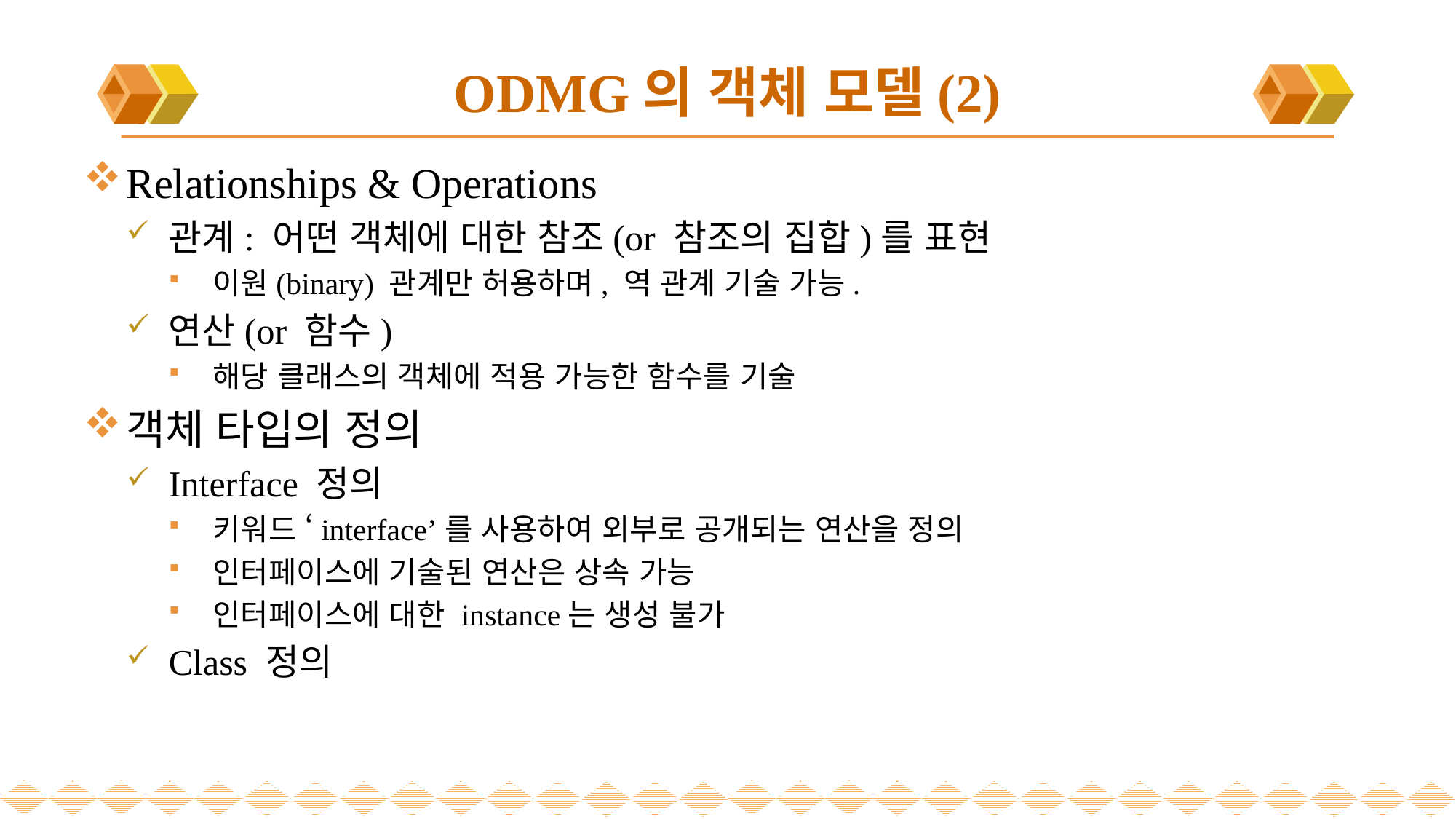

# ODMG의 객체 모델(2)
Relationships & Operations
관계: 어떤 객체에 대한 참조(or 참조의 집합)를 표현
이원(binary) 관계만 허용하며, 역 관계 기술 가능.
연산(or 함수)
해당 클래스의 객체에 적용 가능한 함수를 기술
객체 타입의 정의
Interface 정의
키워드 ‘interface’를 사용하여 외부로 공개되는 연산을 정의
인터페이스에 기술된 연산은 상속 가능
인터페이스에 대한 instance는 생성 불가
Class 정의